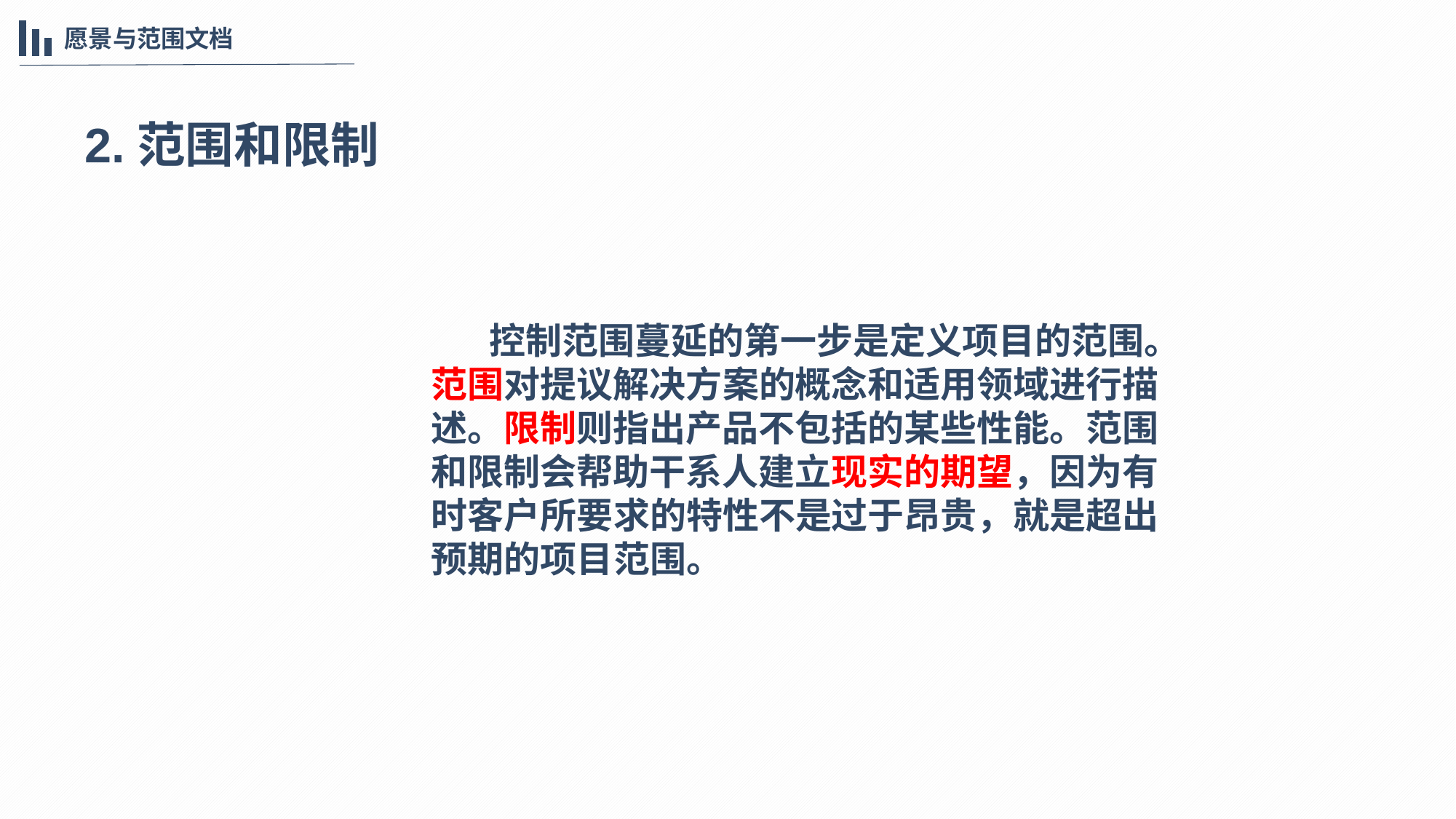

愿景与范围文档

2.范围和限制
           控制范围蔓延的第一步是定义项目的范围。范围对提议解决方案的概念和适用领域进行描述。限制则指出产品不包括的某些性能。范围和限制会帮助干系人建立现实的期望，因为有时客户所要求的特性不是过于昂贵，就是超出预期的项目范围。